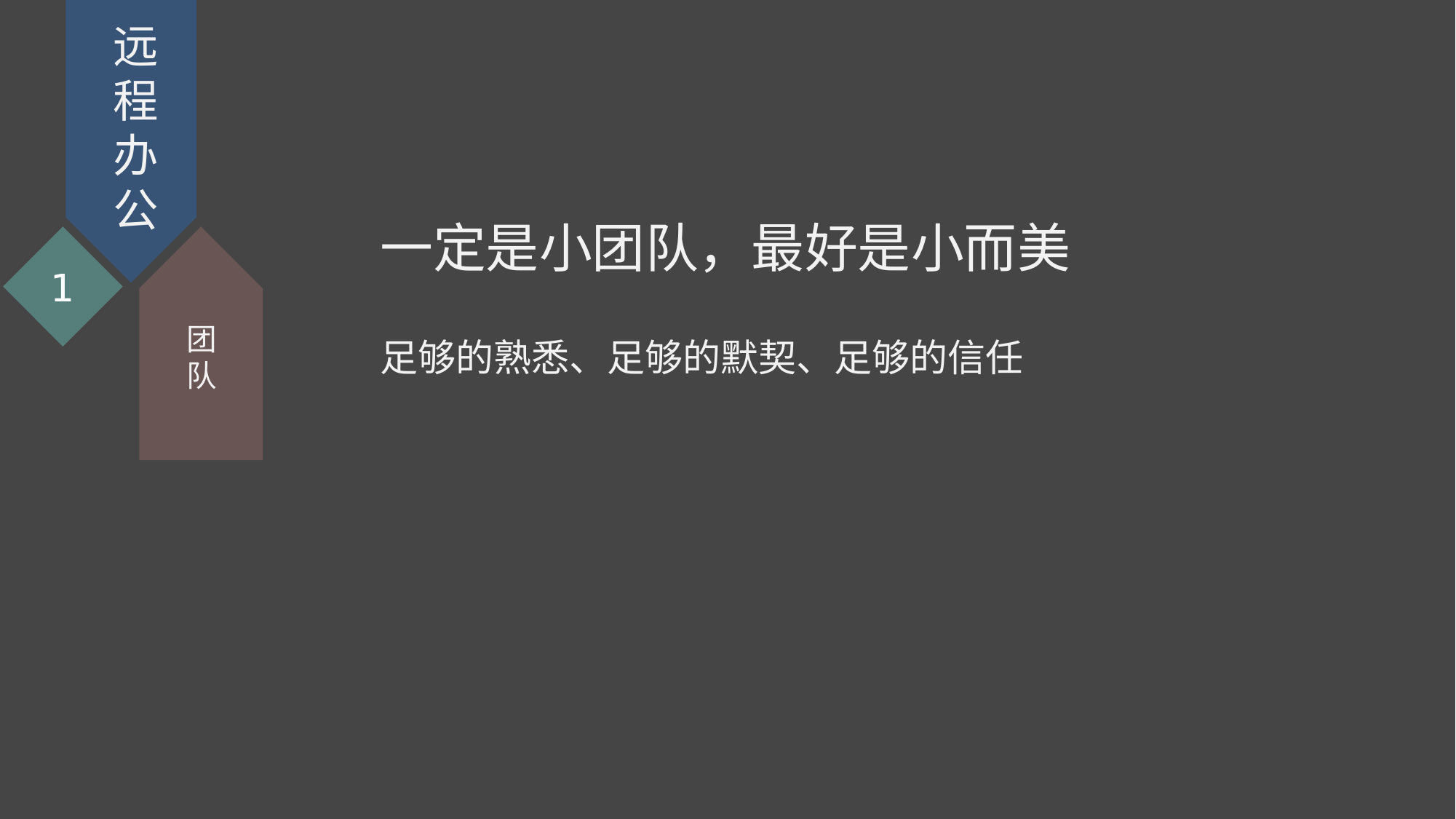

远程办公

一定是小团队，最好是小而美
1

团队
足够的熟悉、足够的默契、足够的信任